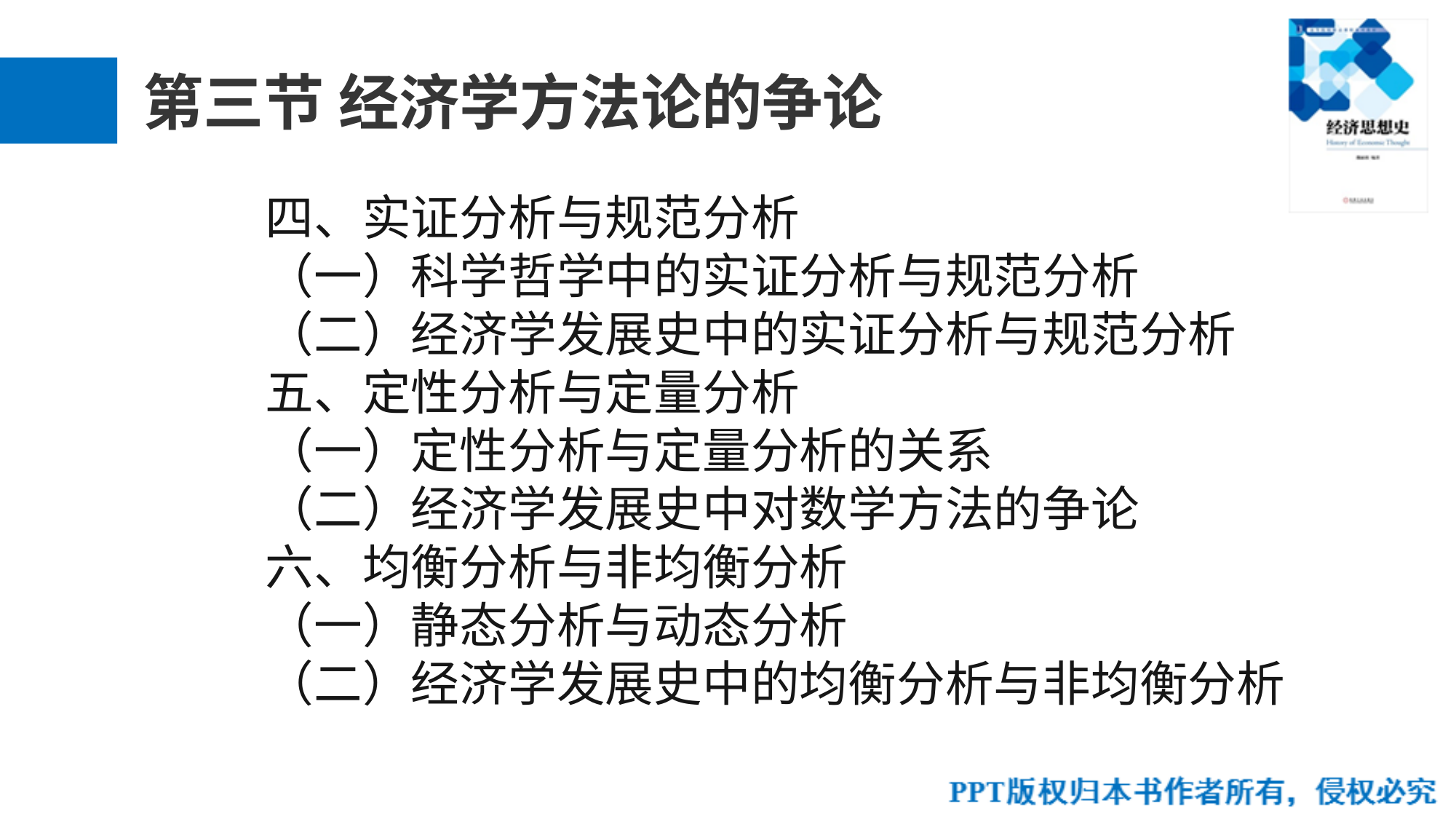

# 第三节 经济学方法论的争论

四、实证分析与规范分析
（一）科学哲学中的实证分析与规范分析
（二）经济学发展史中的实证分析与规范分析
五、定性分析与定量分析
（一）定性分析与定量分析的关系
（二）经济学发展史中对数学方法的争论
六、均衡分析与非均衡分析
（一）静态分析与动态分析
（二）经济学发展史中的均衡分析与非均衡分析